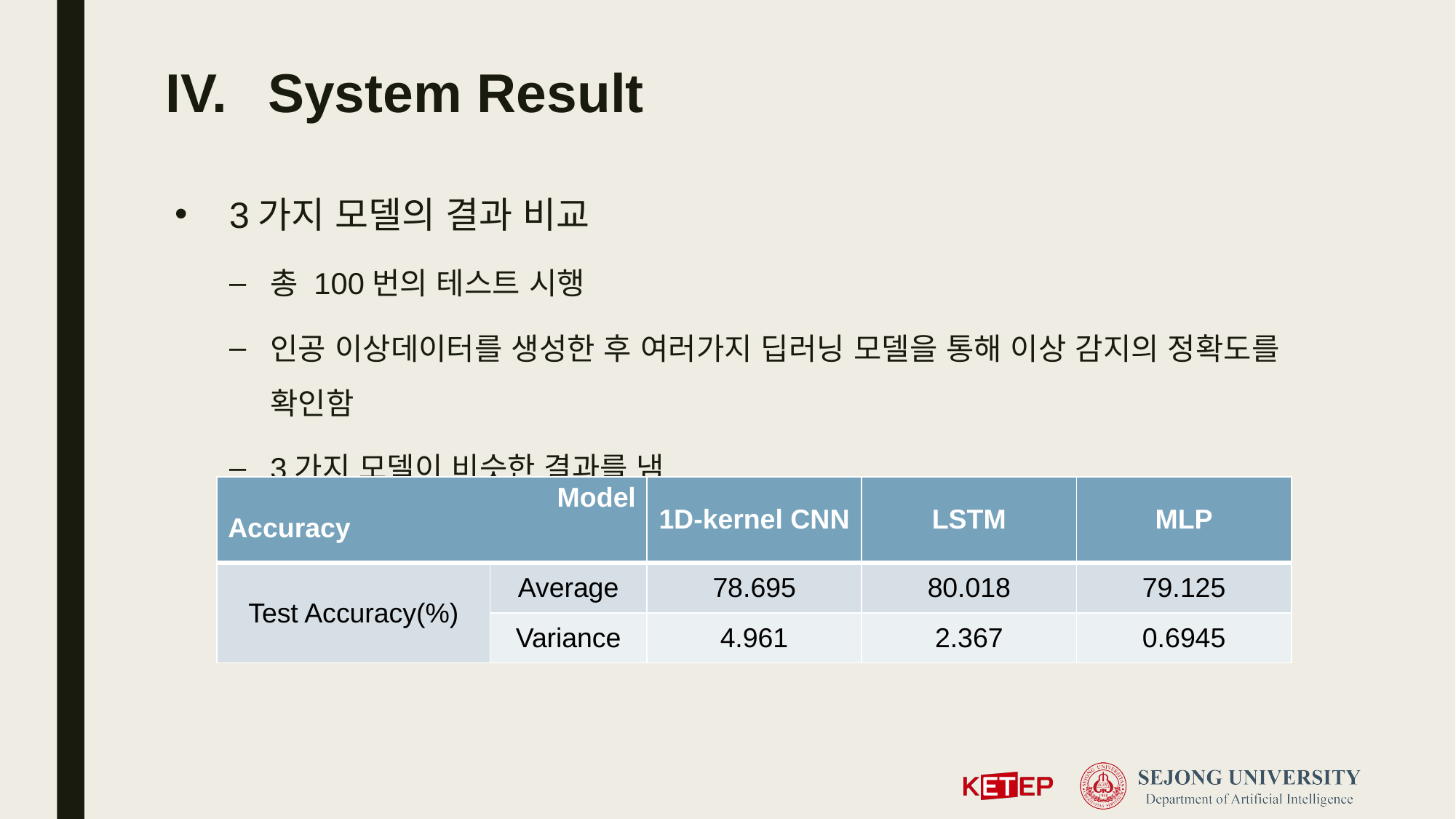

# System Result
3가지 모델의 결과 비교
총 100번의 테스트 시행
인공 이상데이터를 생성한 후 여러가지 딥러닝 모델을 통해 이상 감지의 정확도를 확인함
3가지 모델이 비슷한 결과를 냄

| Model Accuracy |  | 1D-kernel CNN | LSTM | MLP |
| --- | --- | --- | --- | --- |
| Test Accuracy(%) | Average | 78.695 | 80.018 | 79.125 |
|  | Variance | 4.961 | 2.367 | 0.6945 |